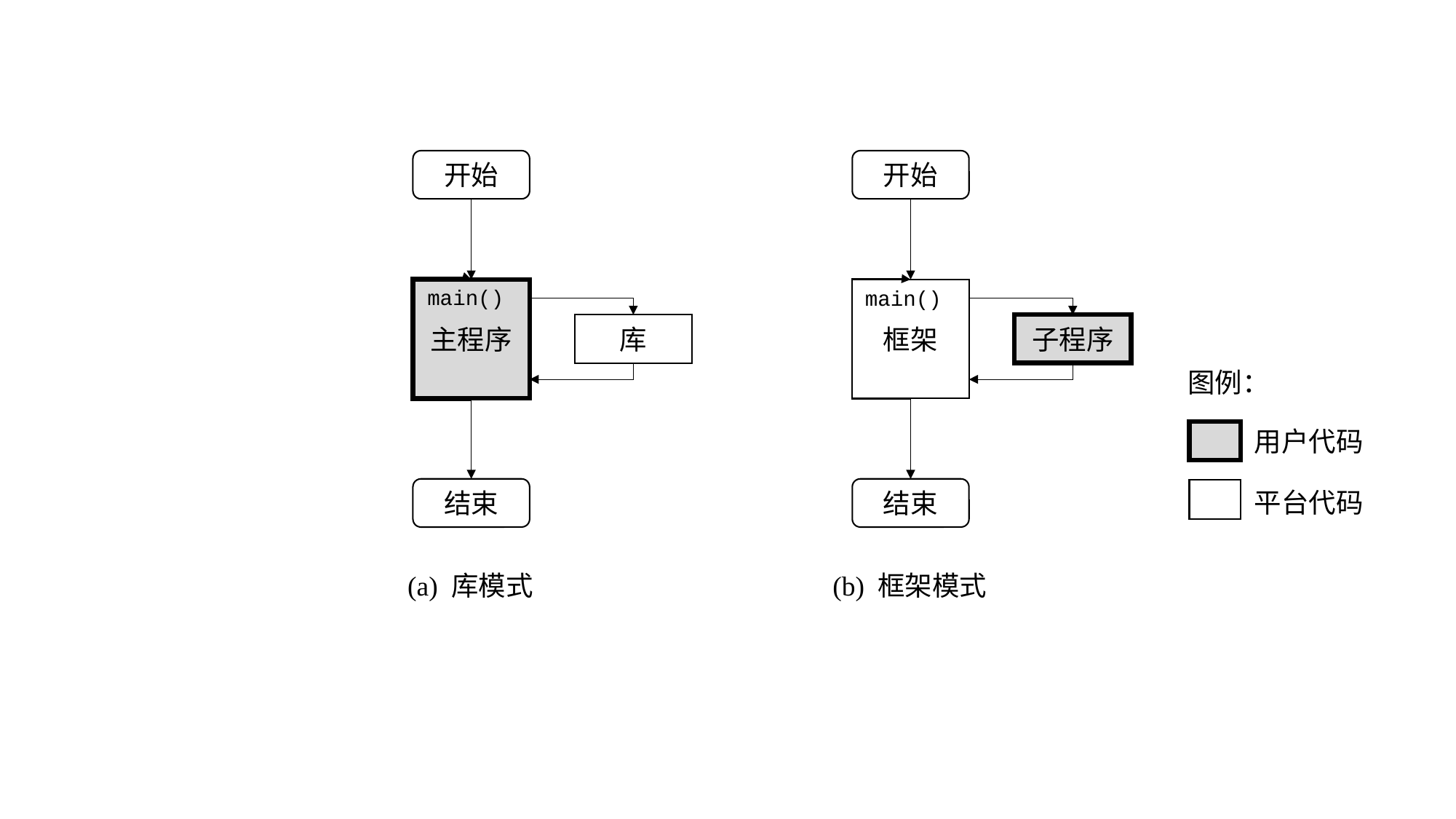

开始
开始
main()
main()
主程序
框架
库
子程序
图例：
用户代码

结束
结束

平台代码
(a) 库模式
(b) 框架模式